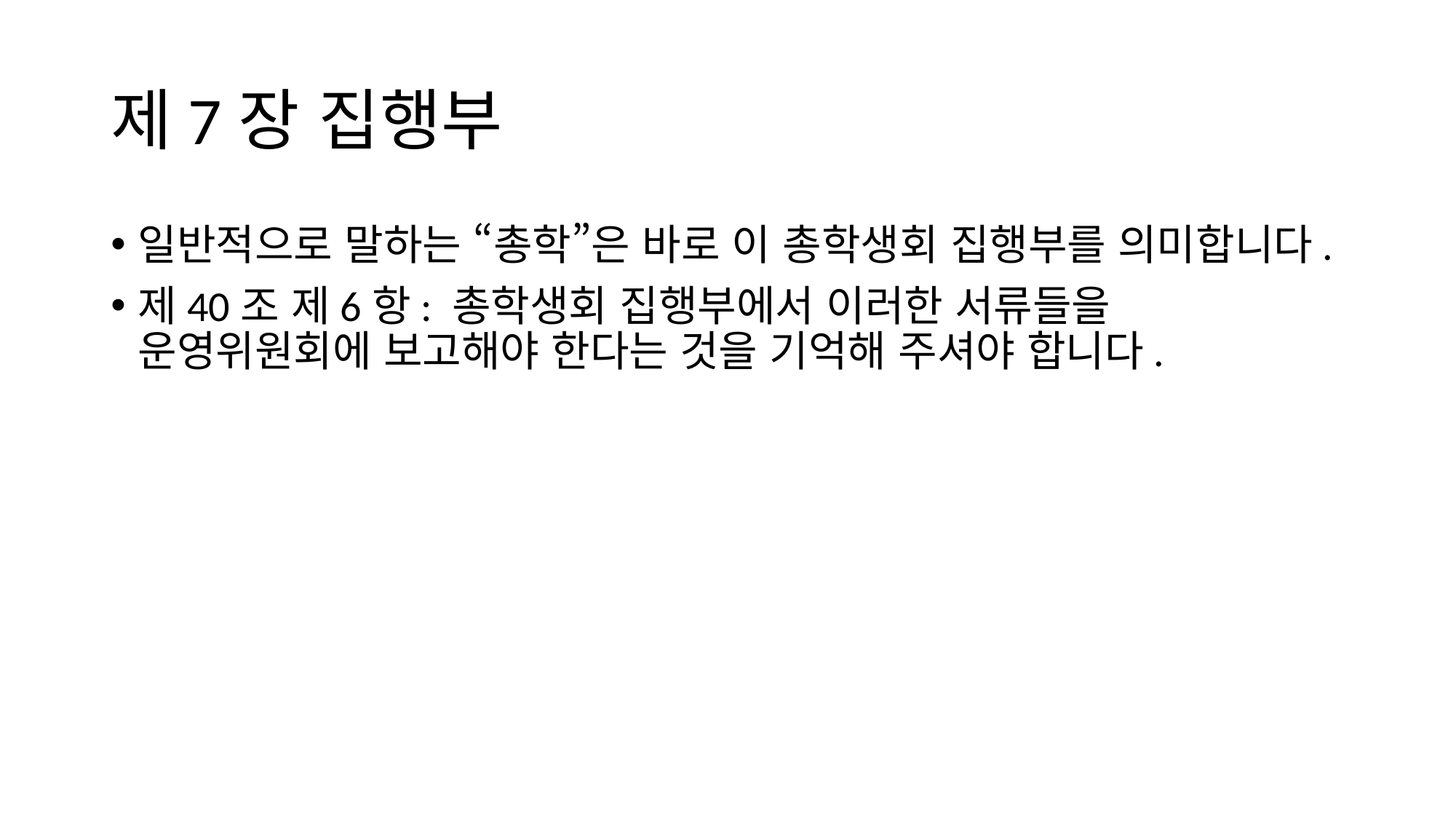

# 제7장 집행부
일반적으로 말하는 “총학”은 바로 이 총학생회 집행부를 의미합니다.
제40조 제6항: 총학생회 집행부에서 이러한 서류들을 운영위원회에 보고해야 한다는 것을 기억해 주셔야 합니다.